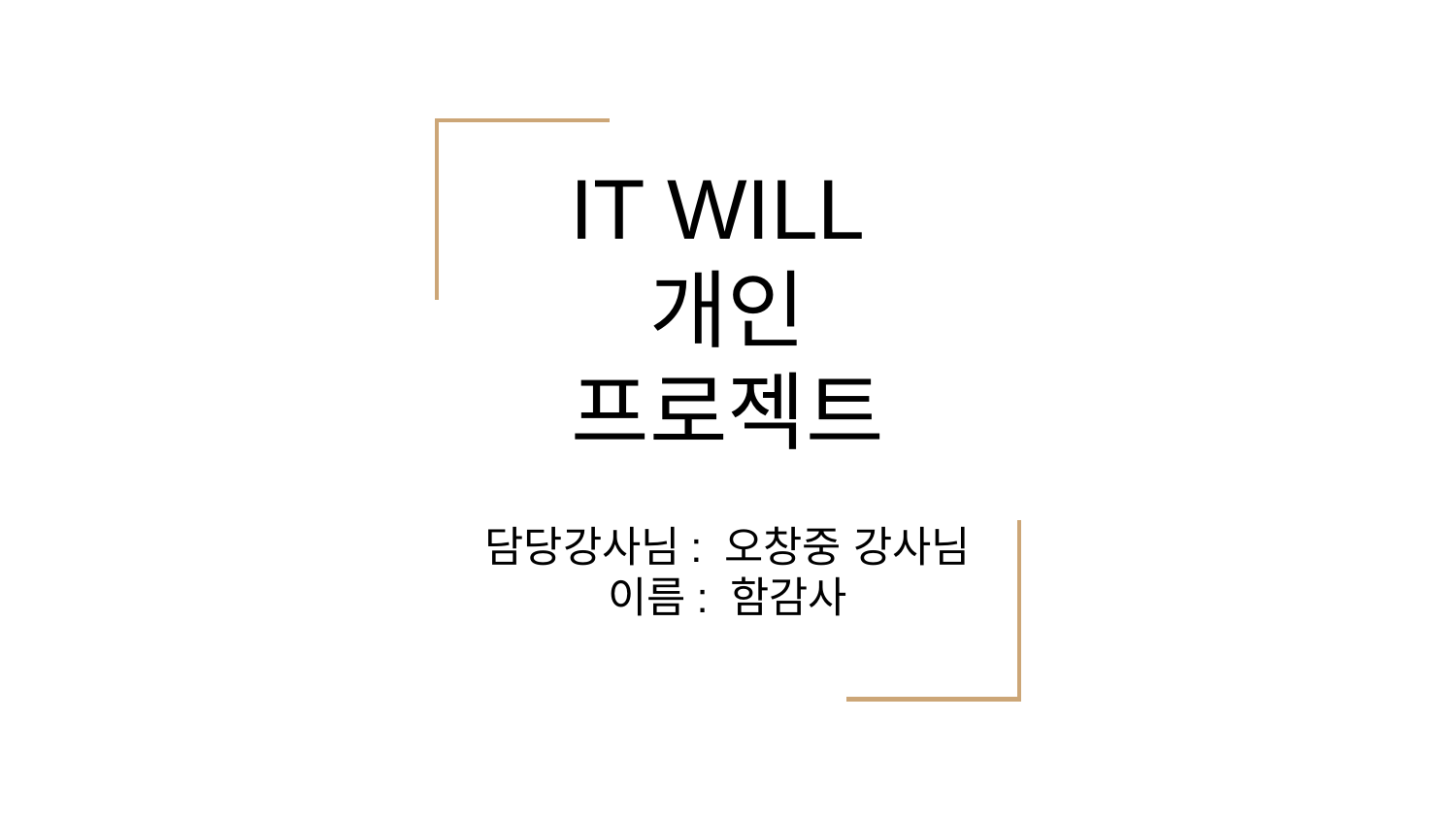

# IT WILL
개인 프로젝트
담당강사님: 오창중 강사님
이름: 함감사